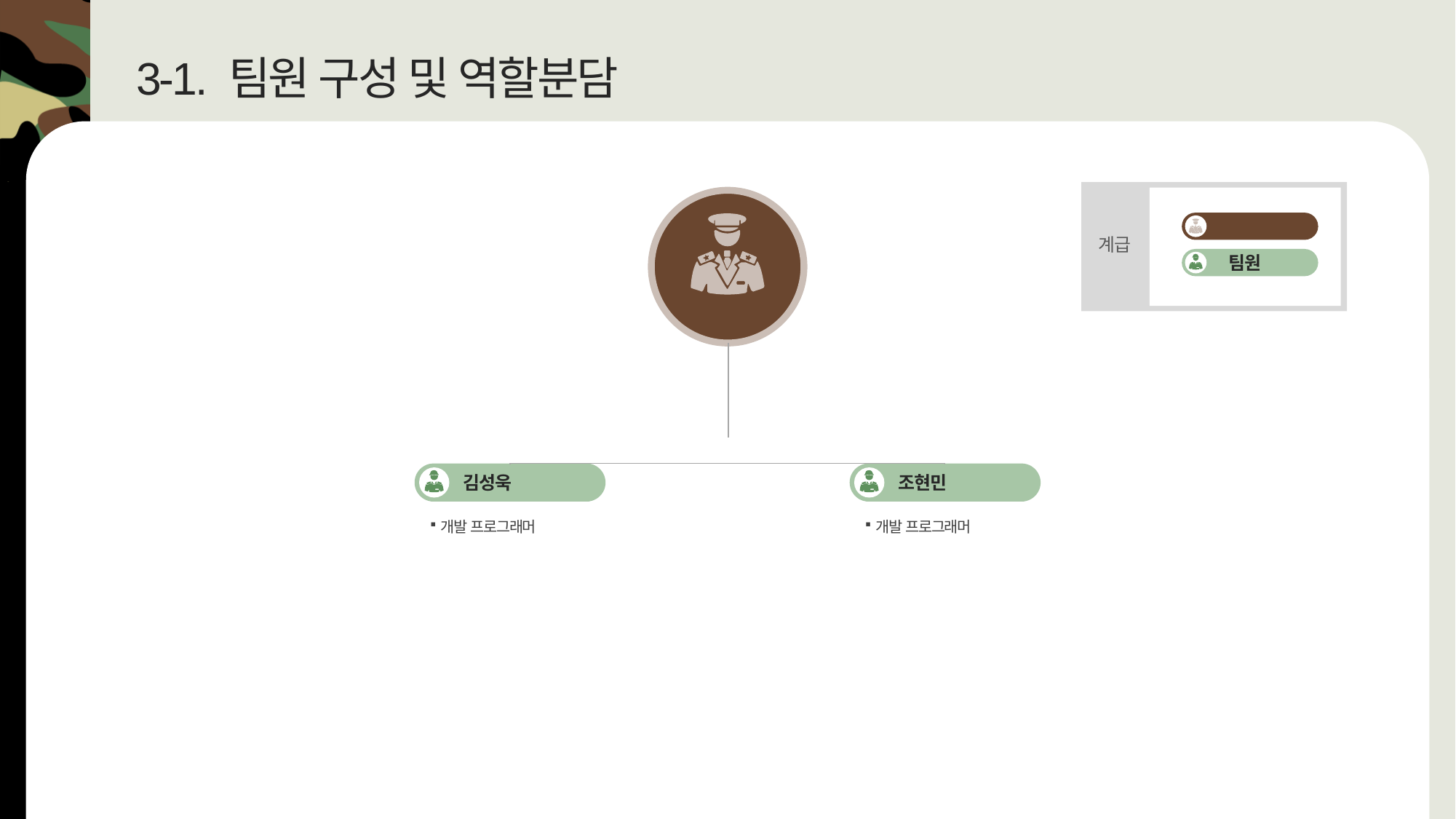

3-1. 팀원 구성 및 역할분담

이준형
팀장

팀원

계급
김성욱

개발 프로그래머
조현민

개발 프로그래머